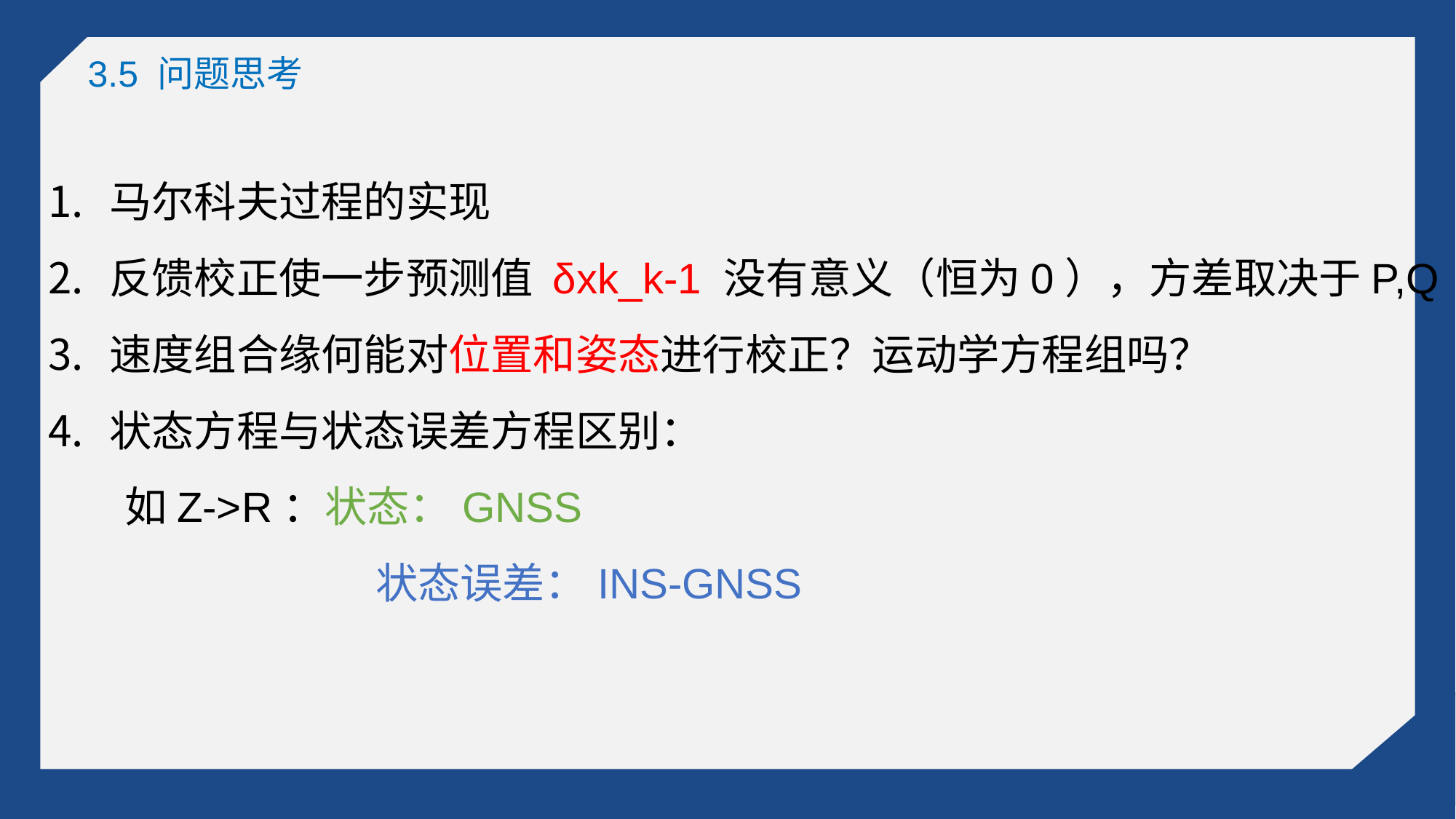

3.5 问题思考
马尔科夫过程的实现
反馈校正使一步预测值 δxk_k-1 没有意义（恒为0），方差取决于P,Q
速度组合缘何能对位置和姿态进行校正？运动学方程组吗？
状态方程与状态误差方程区别：
       如Z->R：状态：GNSS
			状态误差：INS-GNSS